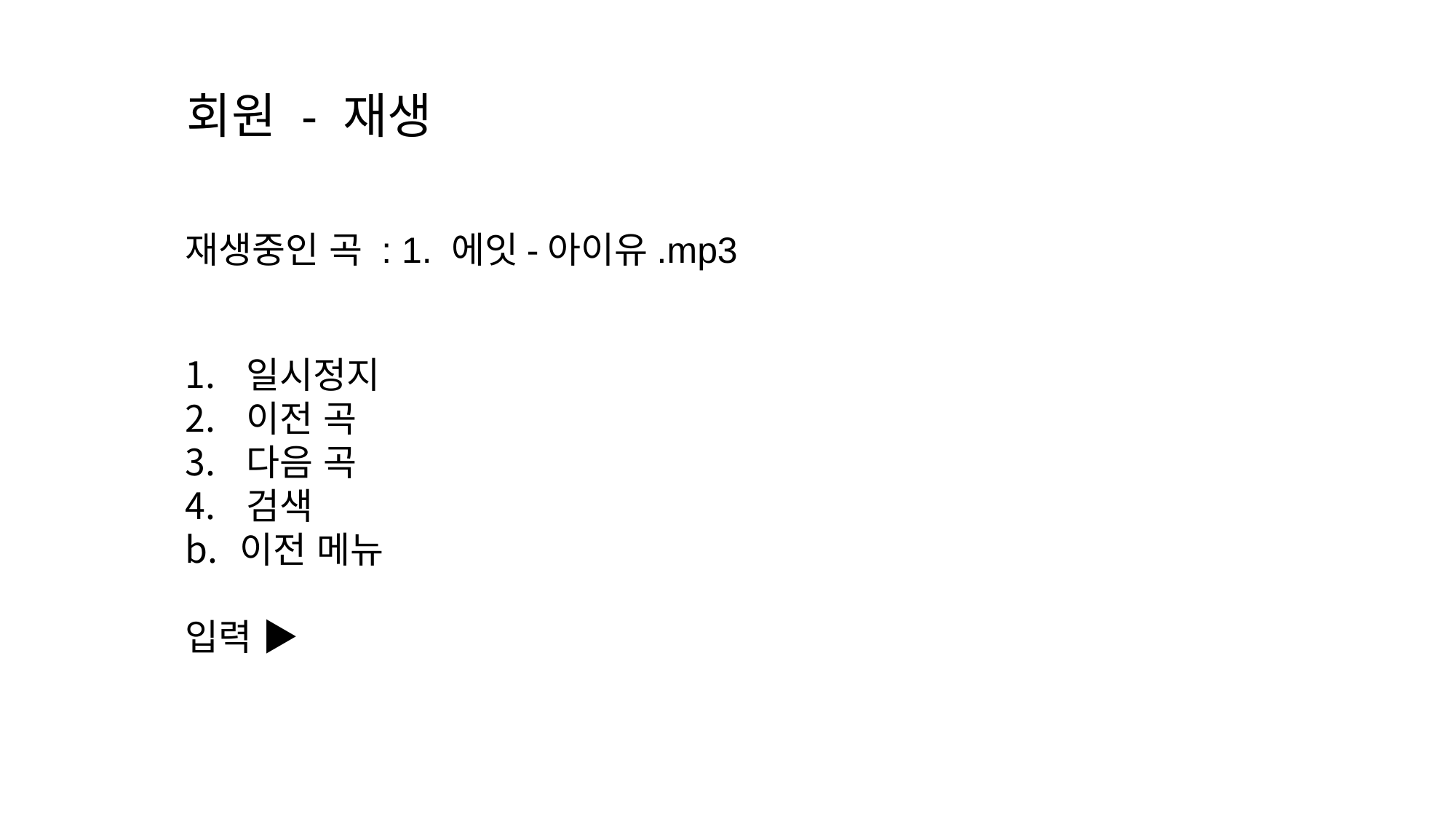

# 회원 - 재생
재생중인 곡 : 1. 에잇-아이유.mp3
일시정지
이전 곡
다음 곡
검색
이전 메뉴

입력 ▶